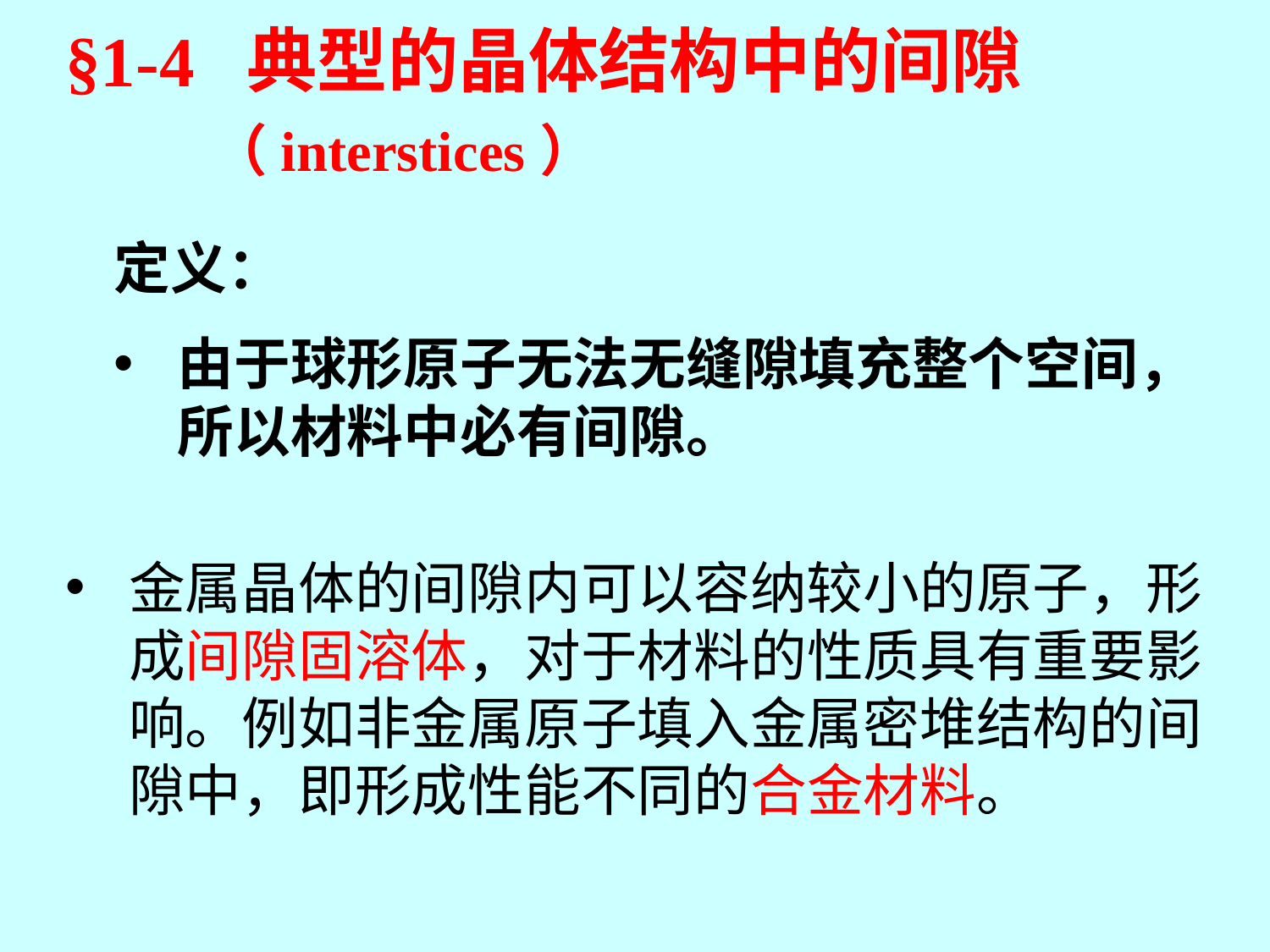

§1-4  典型的晶体结构中的间隙
        （interstices）
定义：
由于球形原子无法无缝隙填充整个空间，所以材料中必有间隙。
金属晶体的间隙内可以容纳较小的原子，形成间隙固溶体，对于材料的性质具有重要影响。例如非金属原子填入金属密堆结构的间隙中，即形成性能不同的合金材料。